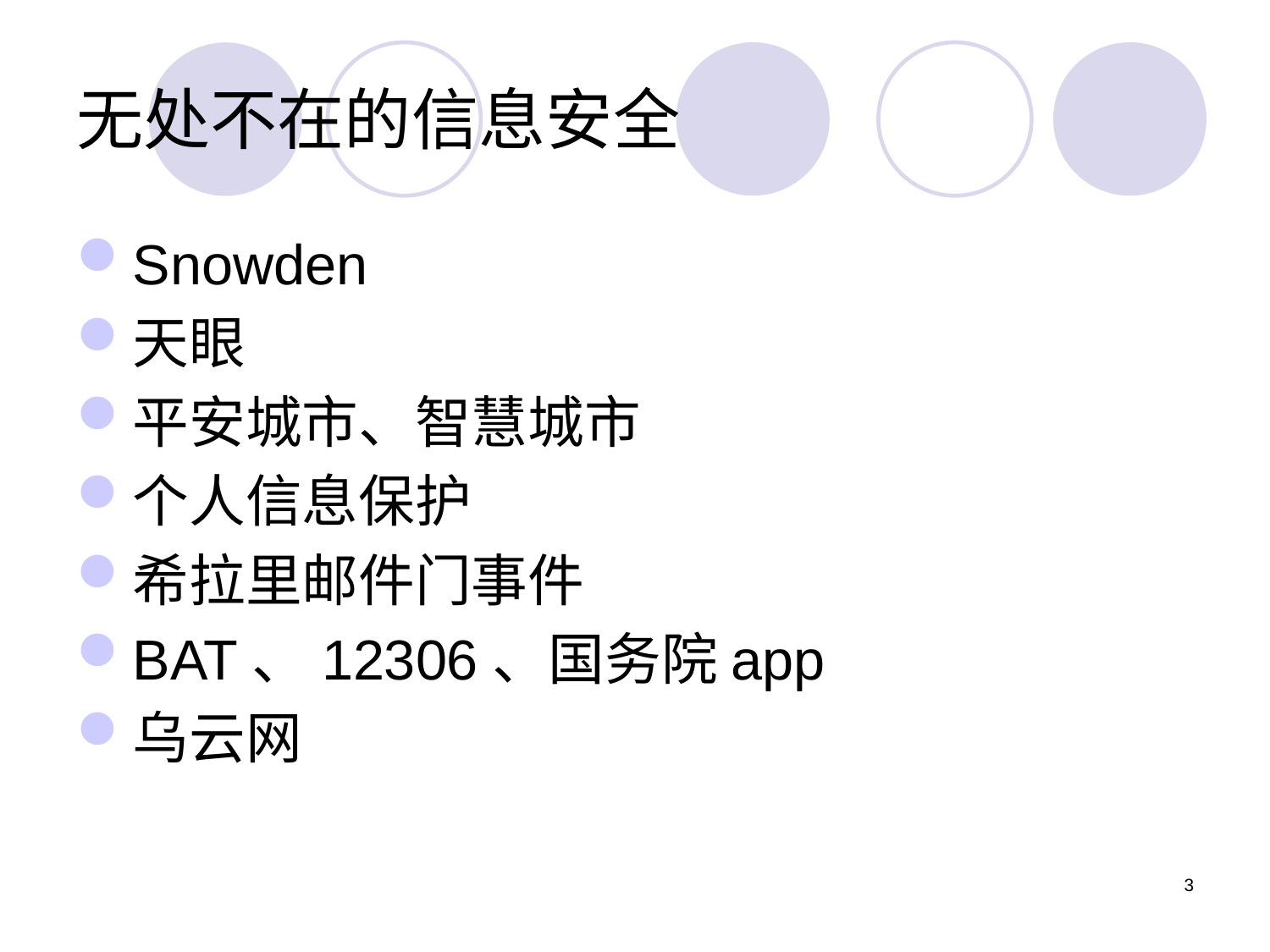

# 无处不在的信息安全
Snowden
天眼
平安城市、智慧城市
个人信息保护
希拉里邮件门事件
BAT、12306、国务院app
乌云网

3